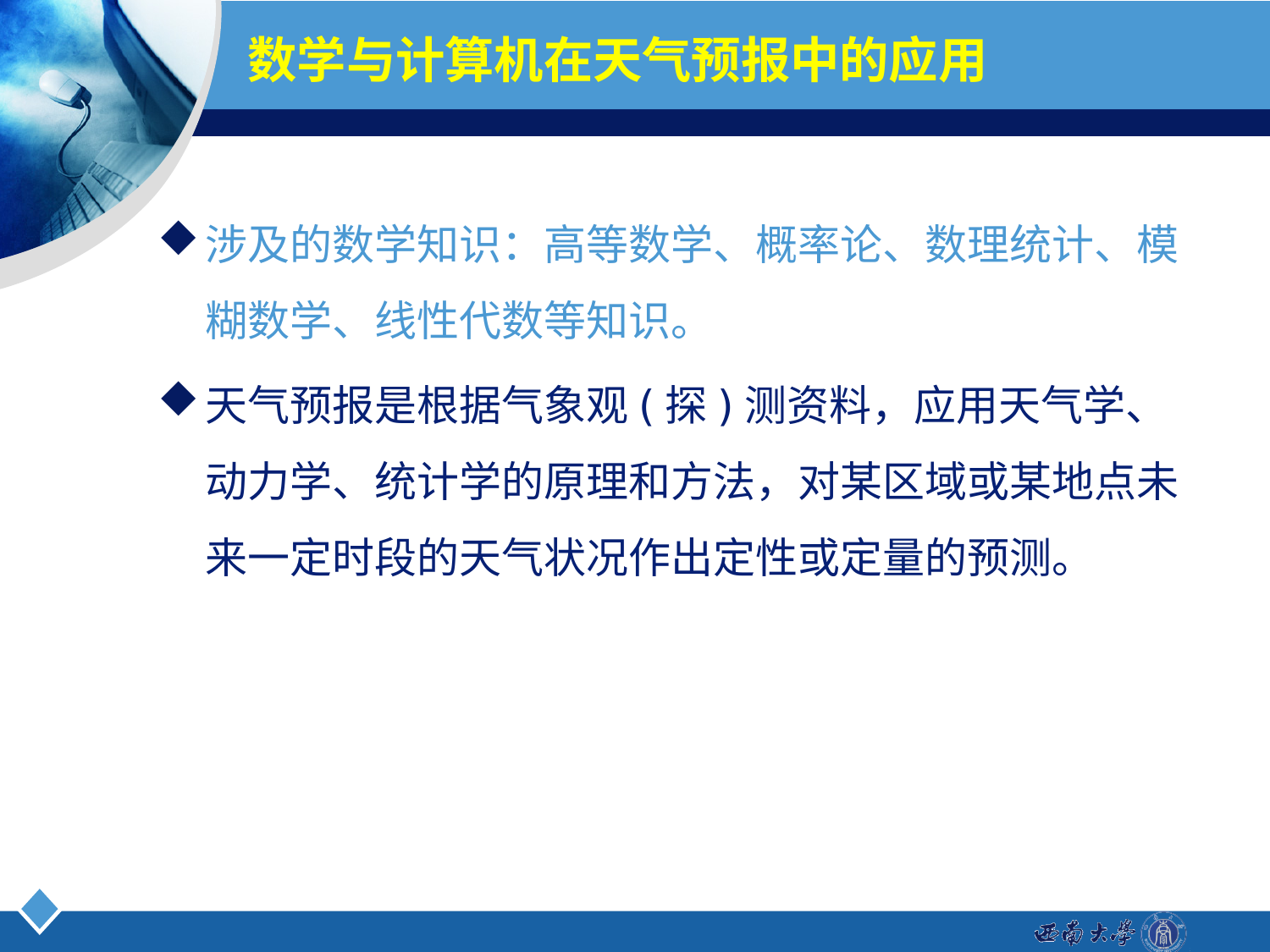

# 数学与计算机在天气预报中的应用
涉及的数学知识：高等数学、概率论、数理统计、模糊数学、线性代数等知识。
天气预报是根据气象观(探)测资料，应用天气学、动力学、统计学的原理和方法，对某区域或某地点未来一定时段的天气状况作出定性或定量的预测。